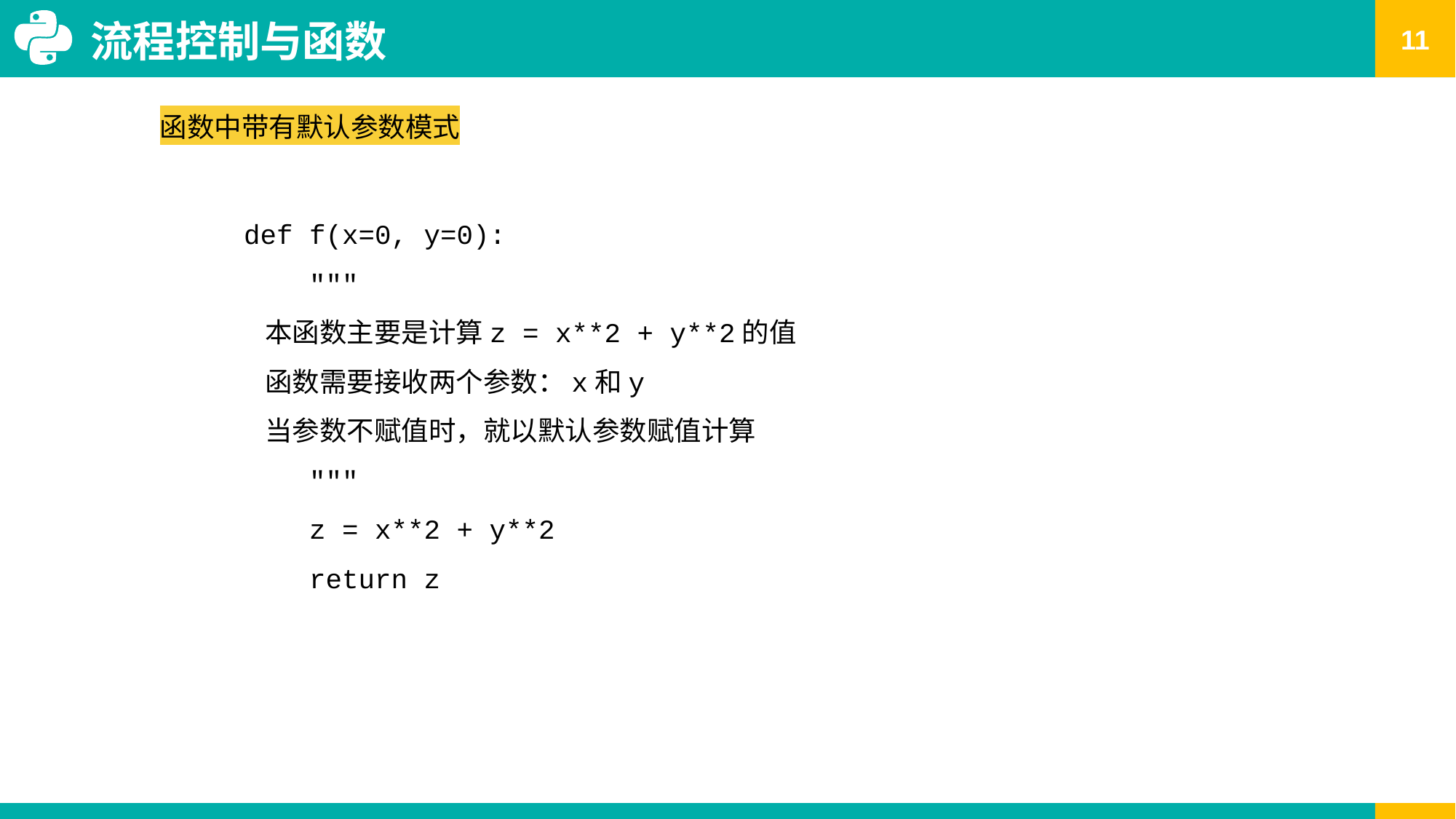

流程控制与函数
函数中带有默认参数模式
 def f(x=0, y=0):
     """
     本函数主要是计算z = x**2 + y**2的值
     函数需要接收两个参数：x和y
     当参数不赋值时，就以默认参数赋值计算
     """
     z = x**2 + y**2
     return z